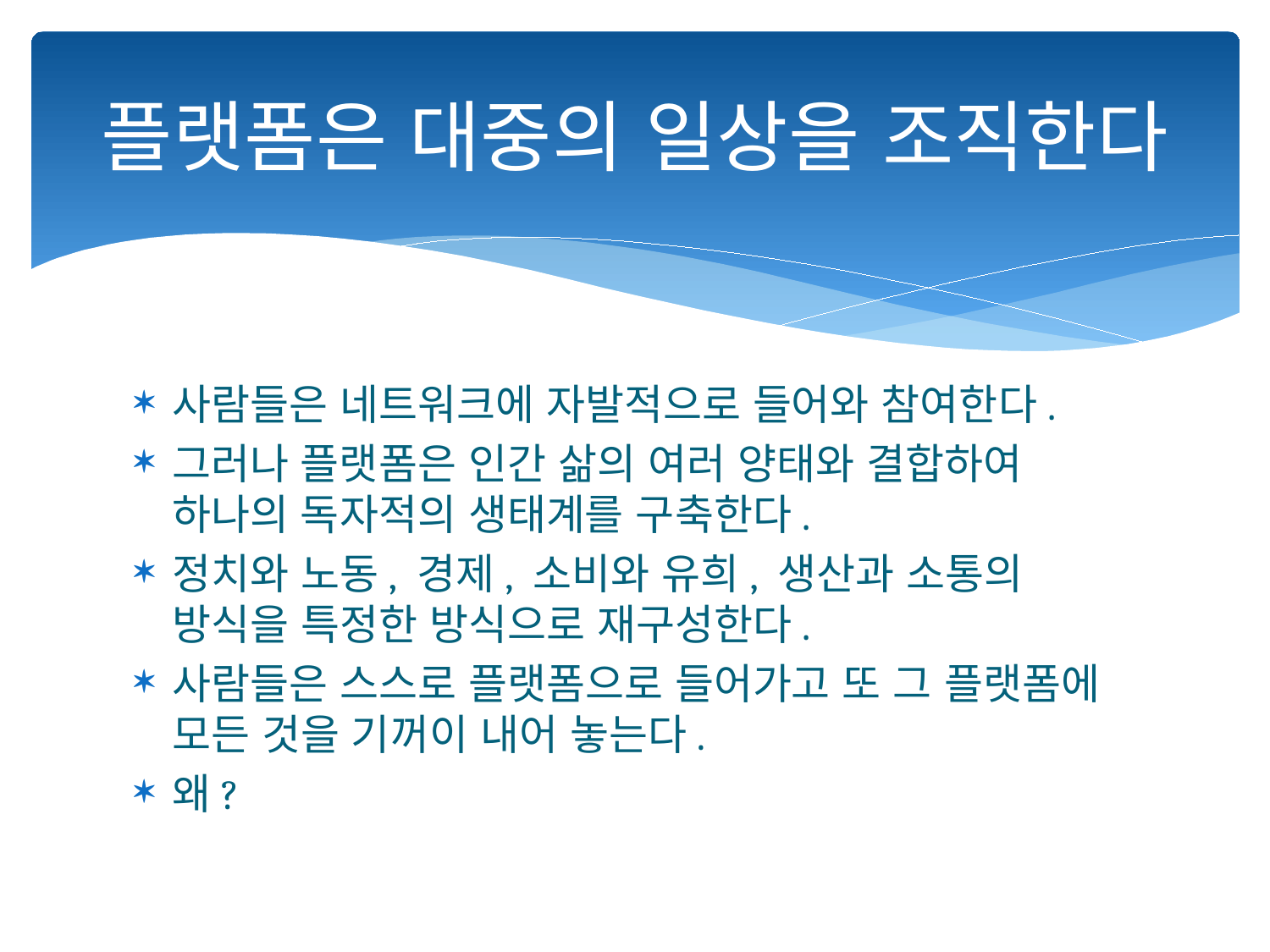

# 플랫폼은 대중의 일상을 조직한다
사람들은 네트워크에 자발적으로 들어와 참여한다.
그러나 플랫폼은 인간 삶의 여러 양태와 결합하여 하나의 독자적의 생태계를 구축한다.
정치와 노동, 경제, 소비와 유희, 생산과 소통의 방식을 특정한 방식으로 재구성한다.
사람들은 스스로 플랫폼으로 들어가고 또 그 플랫폼에 모든 것을 기꺼이 내어 놓는다.
왜?